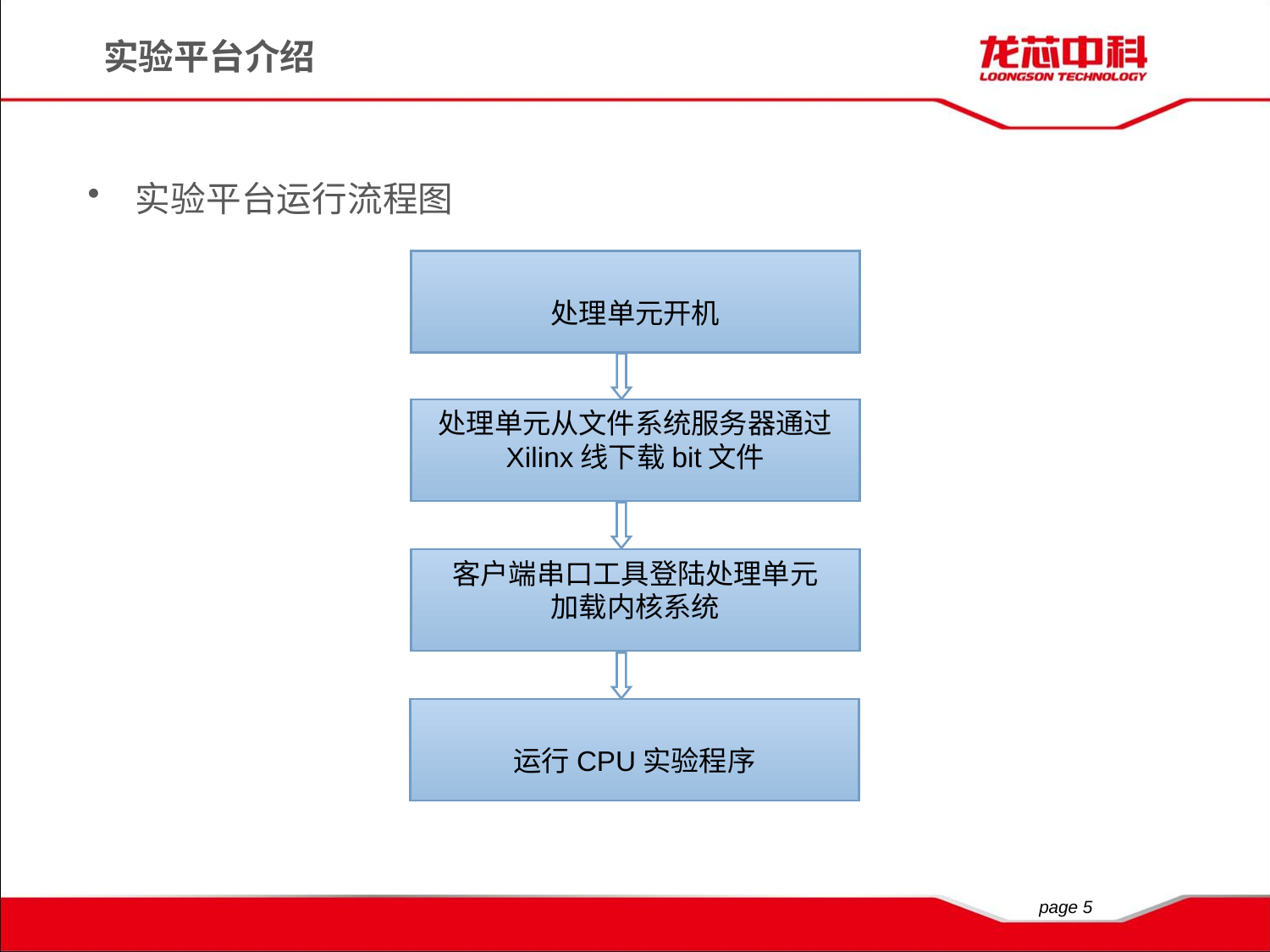

实验平台介绍
实验平台运行流程图

处理单元开机

处理单元从文件系统服务器通过
Xilinx线下载bit文件

客户端串口工具登陆处理单元
加载内核系统

运行CPU实验程序

# page 5